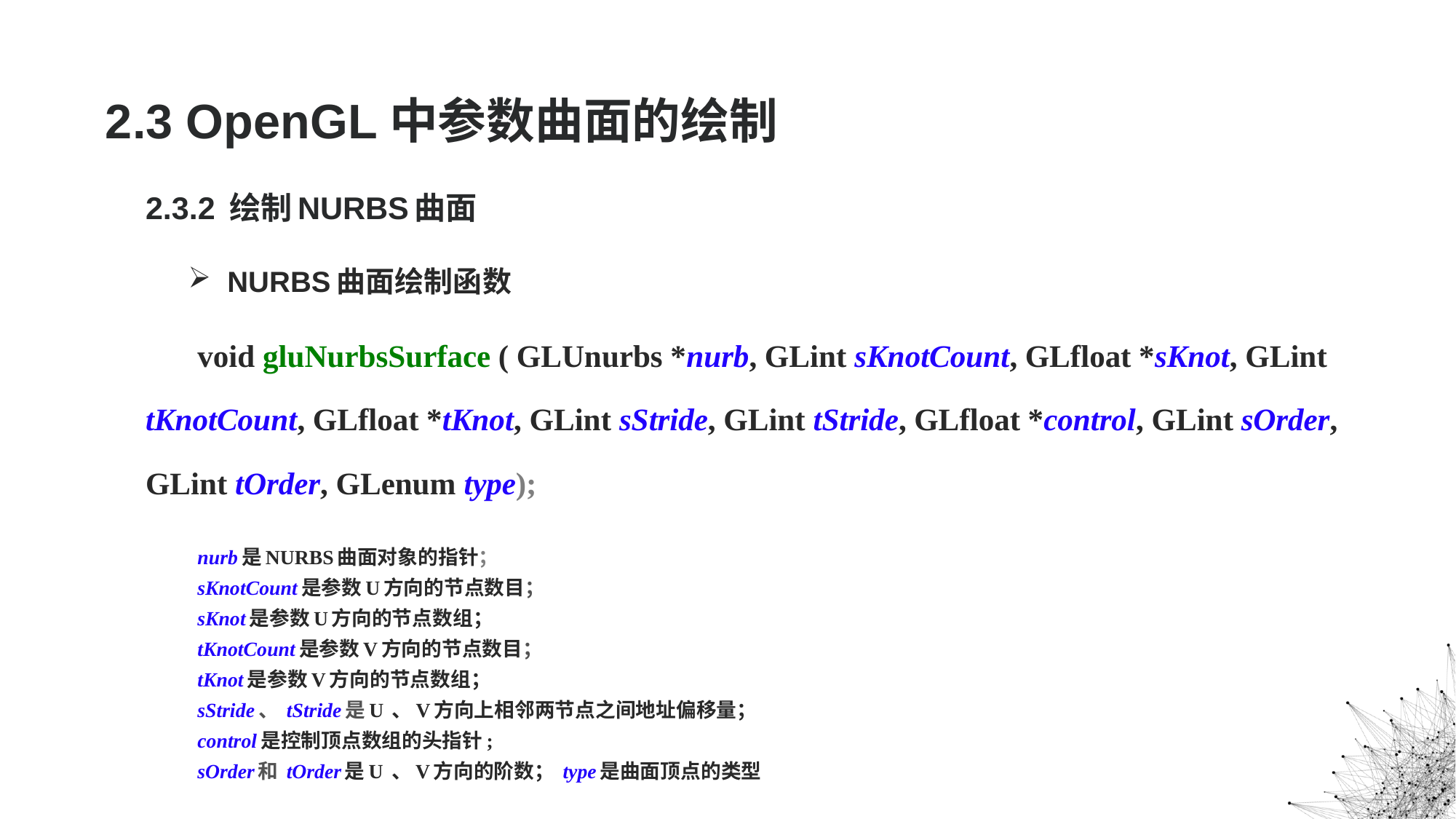

# 2.3 OpenGL中参数曲面的绘制
2.3.2 绘制NURBS曲面
NURBS曲面绘制函数
void gluNurbsSurface ( GLUnurbs *nurb, GLint sKnotCount, GLfloat *sKnot, GLint tKnotCount, GLfloat *tKnot, GLint sStride, GLint tStride, GLfloat *control, GLint sOrder, GLint tOrder, GLenum type);

nurb是NURBS曲面对象的指针；
sKnotCount是参数U方向的节点数目；
sKnot是参数U方向的节点数组；
tKnotCount是参数V方向的节点数目；
tKnot是参数V方向的节点数组；
sStride、 tStride是U 、V方向上相邻两节点之间地址偏移量；
control是控制顶点数组的头指针;
sOrder和 tOrder是U 、V方向的阶数； type是曲面顶点的类型